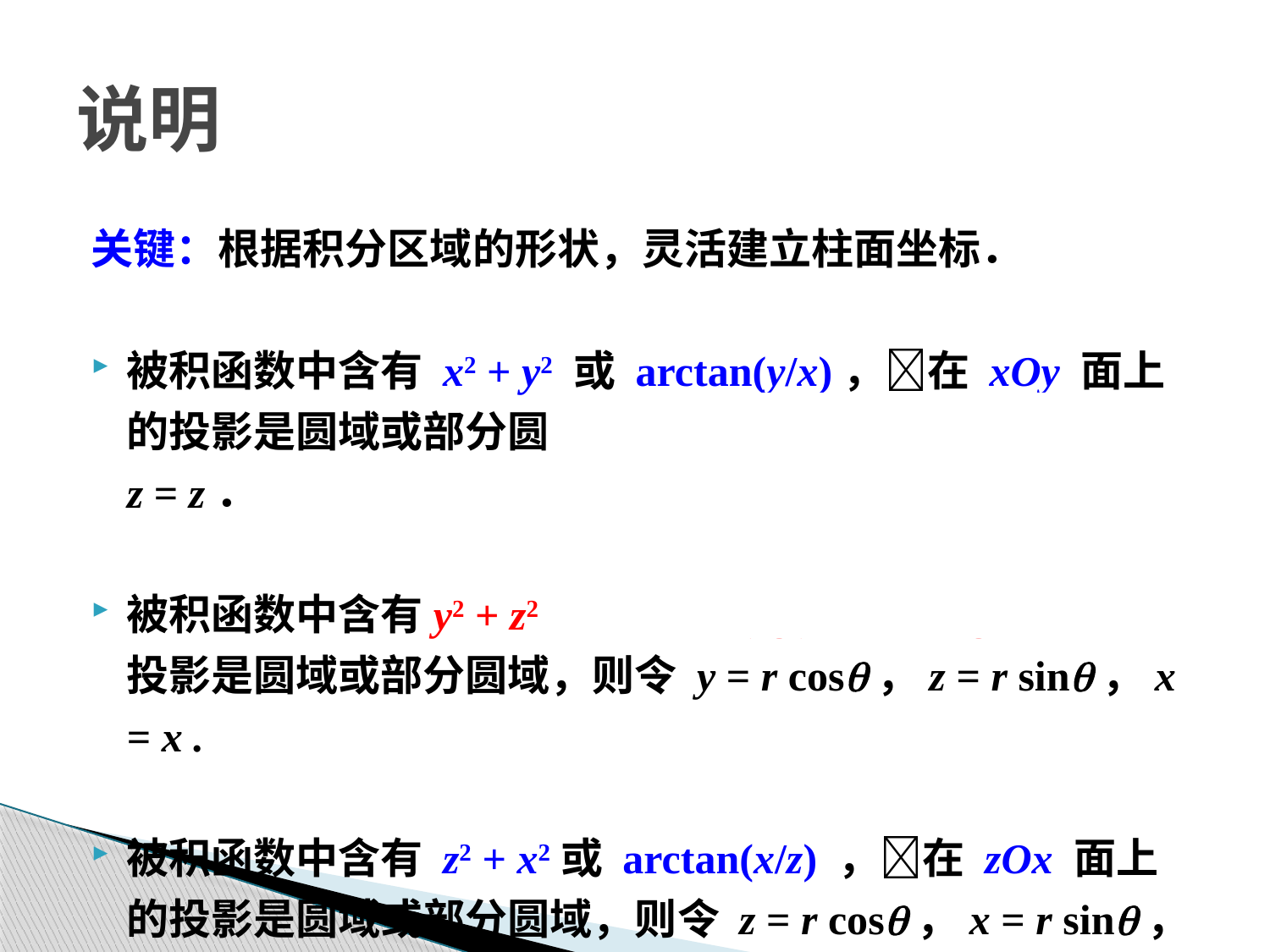

# 说明
关键：根据积分区域的形状，灵活建立柱面坐标．

被积函数中含有 x2 + y2 或 arctan(y/x)，Ω在 xOy 面上的投影是圆域或部分圆域，则令 x = r cosθ，y = r sinθ，z = z．

被积函数中含有y2 + z2 或 arctan(z/y)， Ω在 yOz 面上的投影是圆域或部分圆域，则令 y = r cosθ，z = r sinθ，x = x .

被积函数中含有 z2 + x2或 arctan(x/z) ，Ω在 zOx 面上的投影是圆域或部分圆域，则令 z = r cosθ，x = r sinθ，y = y．